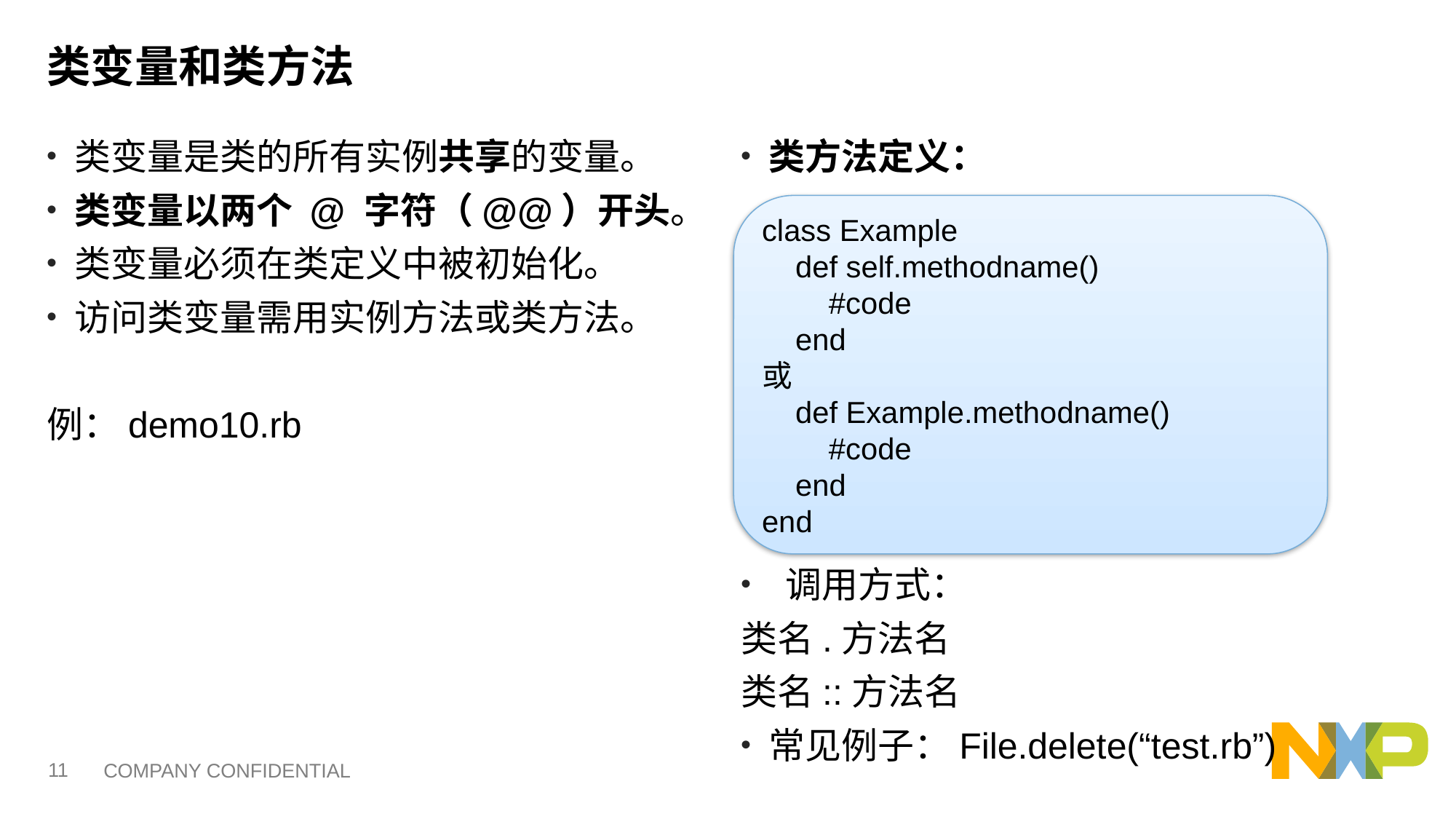

# 类变量和类方法
类变量是类的所有实例共享的变量。
类变量以两个 @ 字符（@@）开头。
类变量必须在类定义中被初始化。
访问类变量需用实例方法或类方法。

例：demo10.rb
类方法定义：

 调用方式：
类名.方法名
类名::方法名
常见例子：File.delete(“test.rb”)

class Example
    def self.methodname()
        #code
    end
或
    def Example.methodname()
        #code
    end
end